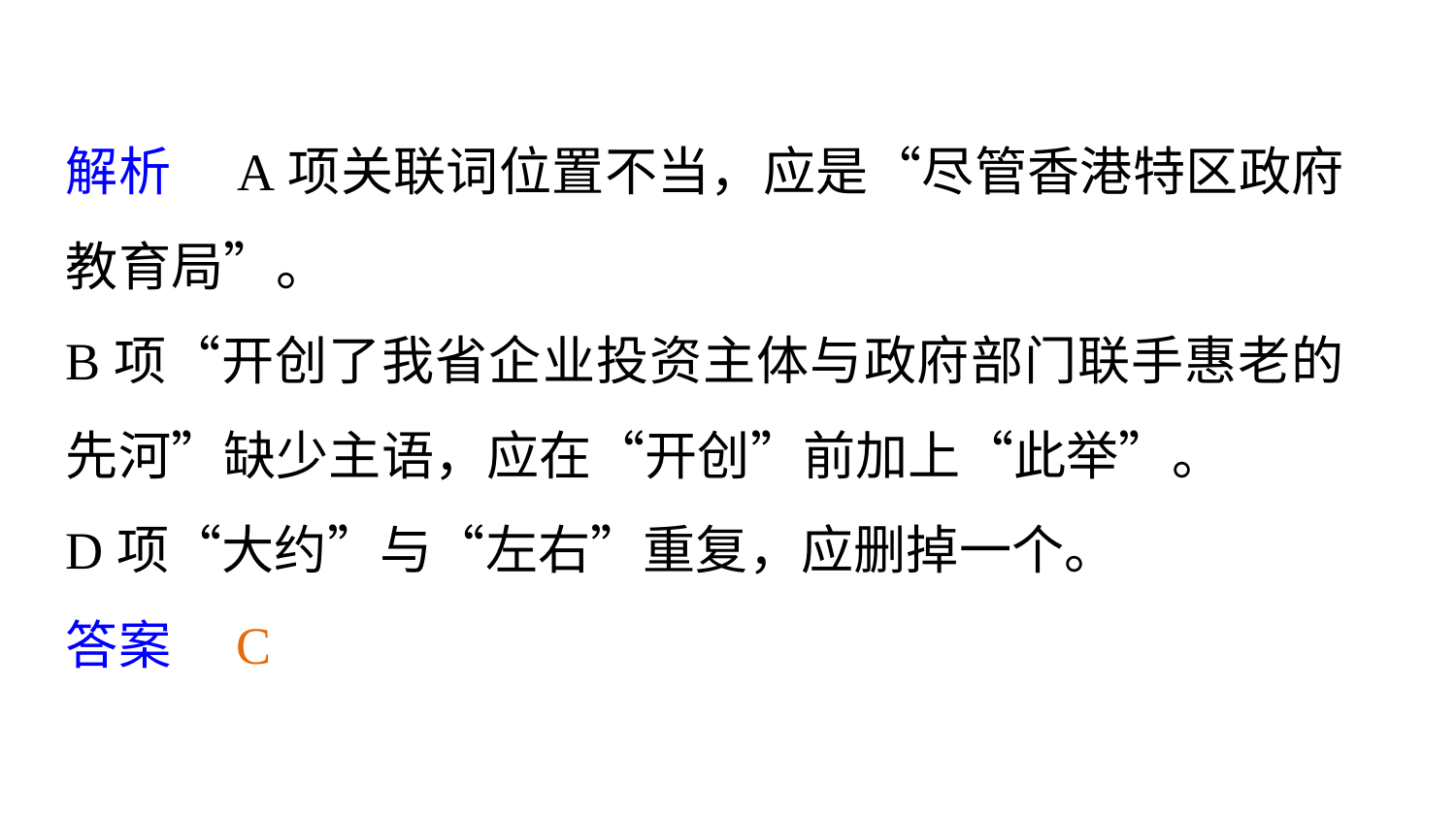

解析　A项关联词位置不当，应是“尽管香港特区政府教育局”。
B项“开创了我省企业投资主体与政府部门联手惠老的先河”缺少主语，应在“开创”前加上“此举”。
D项“大约”与“左右”重复，应删掉一个。
答案　C